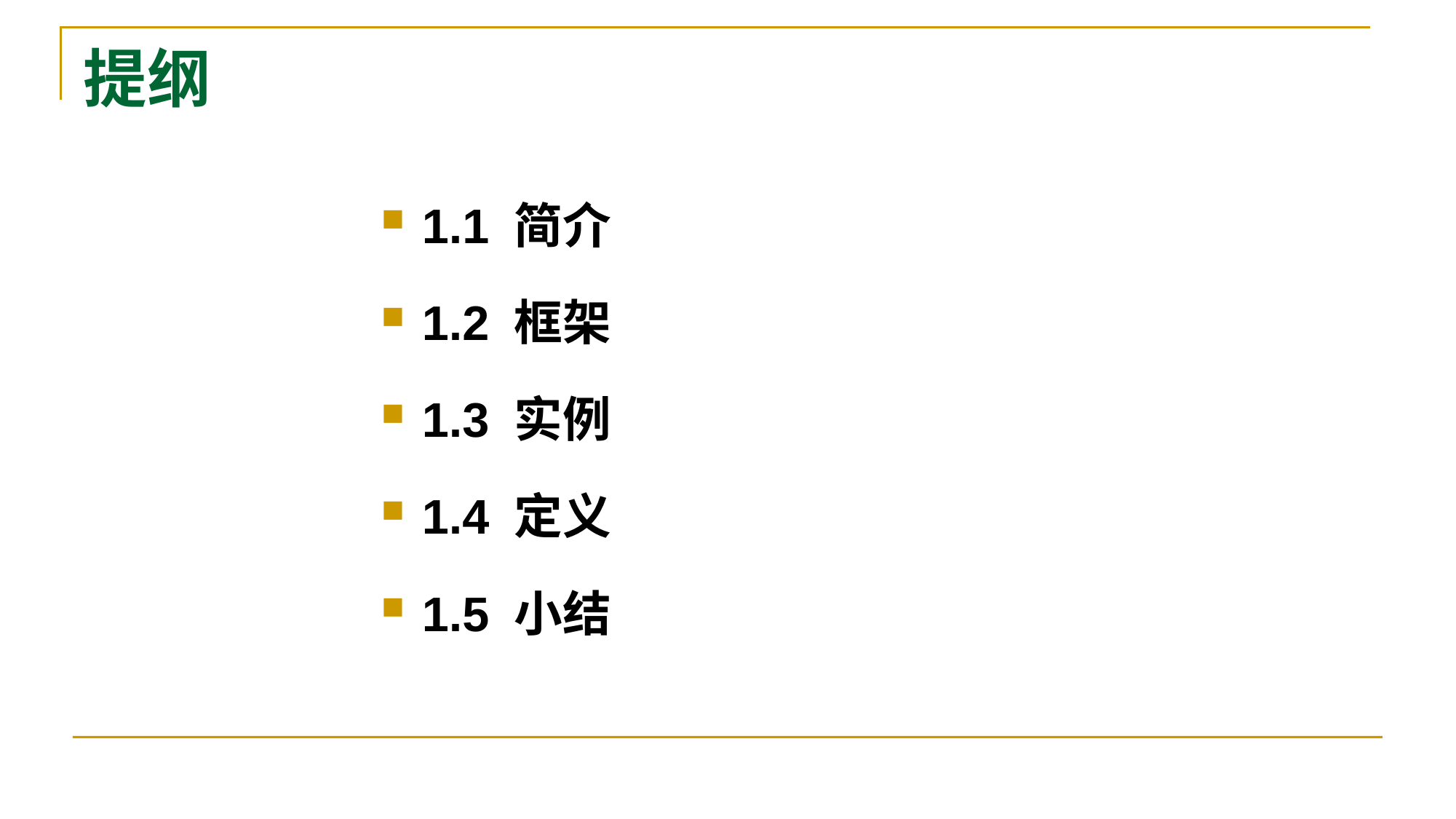

# 提纲
1.1 简介
1.2 框架
1.3 实例
1.4 定义
1.5 小结